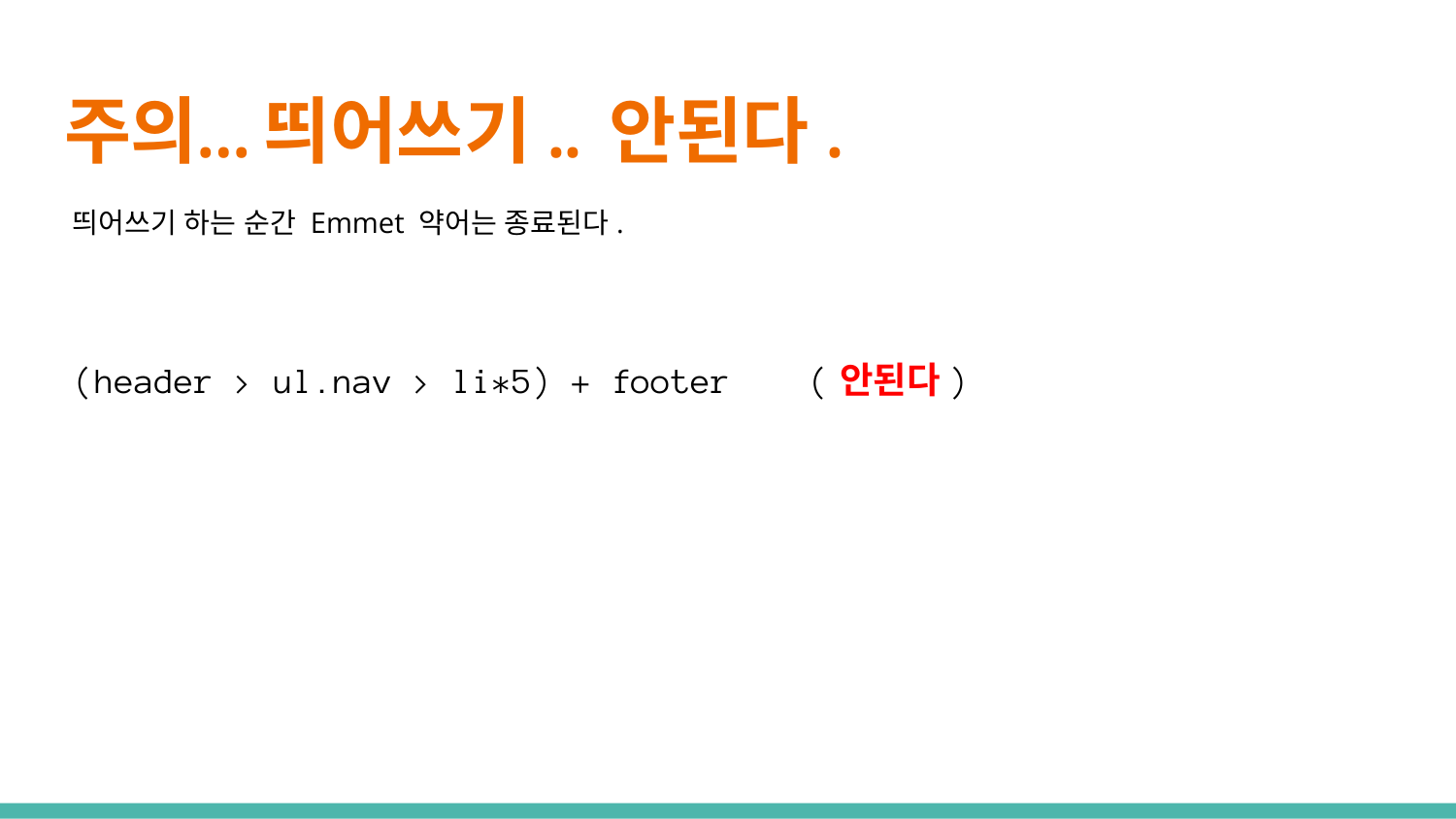

# 주의… 띄어쓰기.. 안된다.
띄어쓰기 하는 순간 Emmet 약어는 종료된다.
(header > ul.nav > li*5) + footer    (안된다)